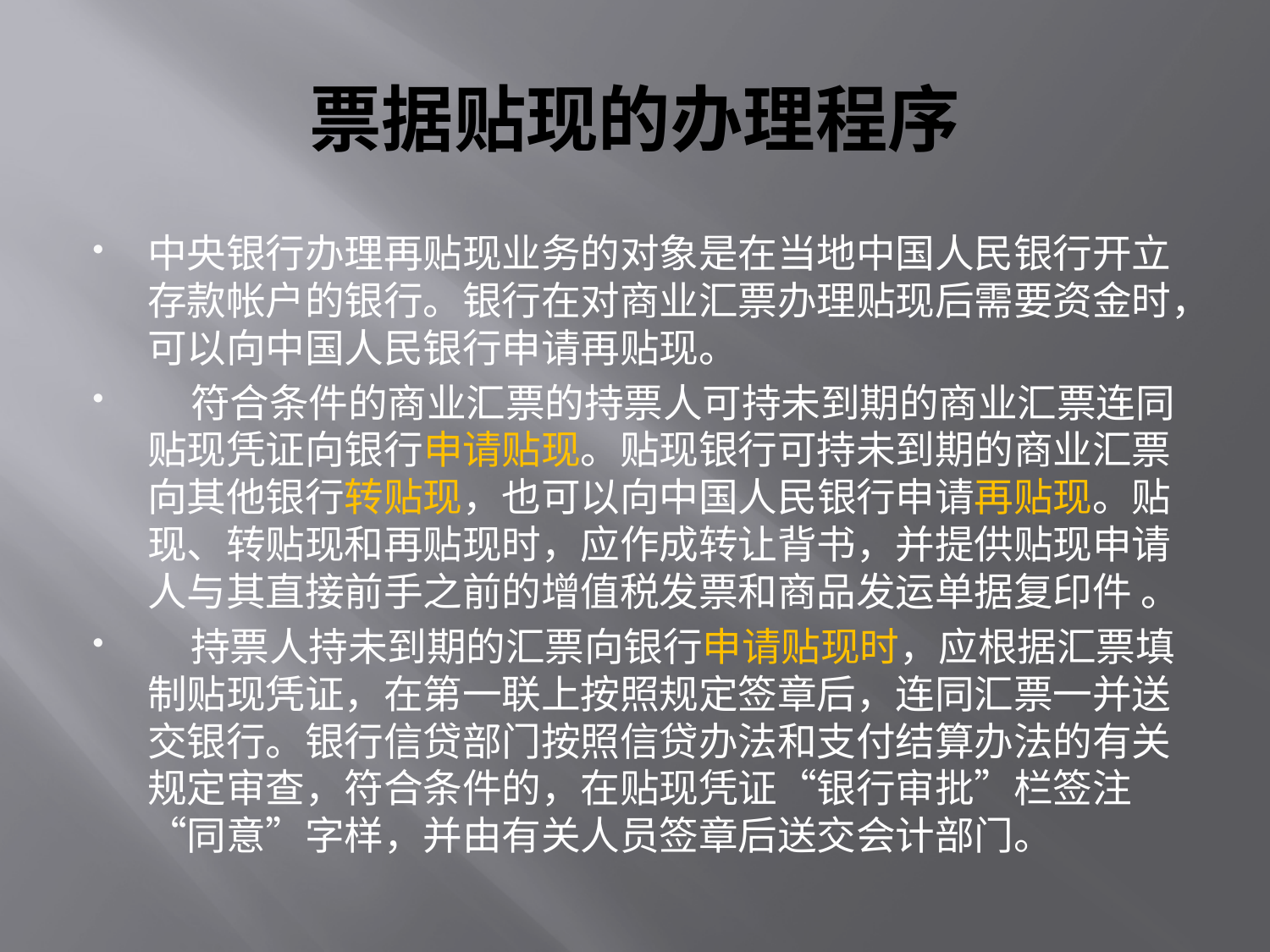

# 票据贴现的办理程序
中央银行办理再贴现业务的对象是在当地中国人民银行开立存款帐户的银行。银行在对商业汇票办理贴现后需要资金时，可以向中国人民银行申请再贴现。
    符合条件的商业汇票的持票人可持未到期的商业汇票连同贴现凭证向银行申请贴现。贴现银行可持未到期的商业汇票向其他银行转贴现，也可以向中国人民银行申请再贴现。贴现、转贴现和再贴现时，应作成转让背书，并提供贴现申请人与其直接前手之前的增值税发票和商品发运单据复印件 。
    持票人持未到期的汇票向银行申请贴现时，应根据汇票填制贴现凭证，在第一联上按照规定签章后，连同汇票一并送交银行。银行信贷部门按照信贷办法和支付结算办法的有关规定审查，符合条件的，在贴现凭证“银行审批”栏签注“同意”字样，并由有关人员签章后送交会计部门。